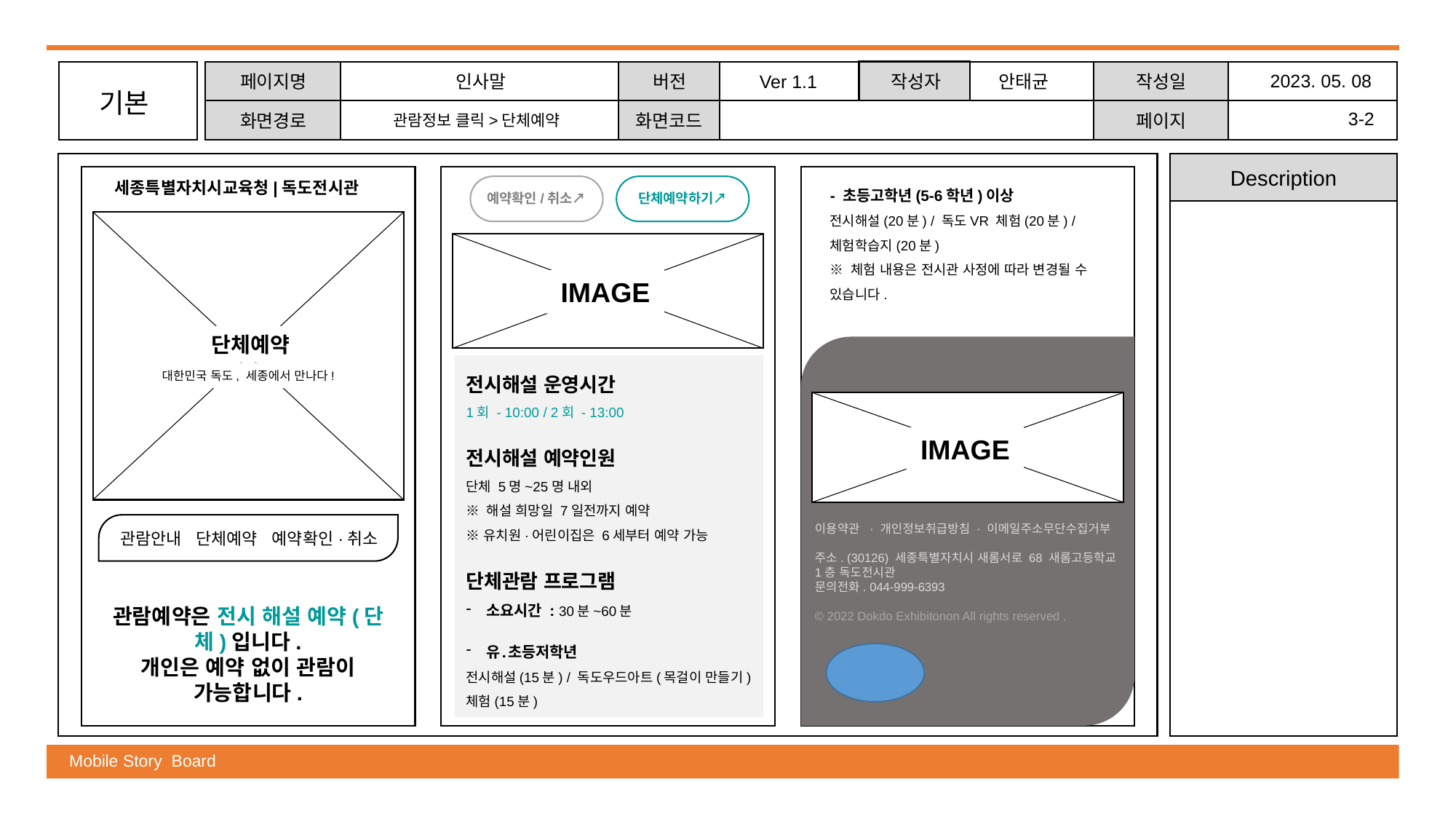

2023. 05. 08
페이지명
인사말
버전
Ver 1.1
작성자
안태균
작성일
기본
3-2
화면경로
화면코드
페이지
관람정보 클릭>단체예약

Description

세종특별자치시교육청|독도전시관
- 초등고학년(5-6학년)이상
전시해설(20분) / 독도VR 체험(20분) / 체험학습지(20분)
※ 체험 내용은 전시관 사정에 따라 변경될 수 있습니다.

예약확인/취소↗

단체예약하기↗

단체예약
대한민국 독도, 세종에서 만나다!

IMAGE

IMAGE
이용약관  · 개인정보취급방침 · 이메일주소무단수집거부

주소. (30126) 세종특별자치시 새롬서로 68 새롬고등학교 1층 독도전시관
문의전화. 044-999-6393

© 2022 Dokdo Exhibitonon All rights reserved .

전시해설 운영시간
1회 - 10:00 / 2회 - 13:00

전시해설 예약인원
단체 5명~25명 내외
※ 해설 희망일 7일전까지 예약
※ 유치원·어린이집은 6세부터 예약 가능

단체관람 프로그램
소요시간 : 30분~60분

유․초등저학년
전시해설(15분) / 독도우드아트(목걸이 만들기) 체험(15분)

관람안내   단체예약   예약확인·취소
관람예약은 전시 해설 예약(단체)입니다.
개인은 예약 없이 관람이 가능합니다.

Mobile Story  Board